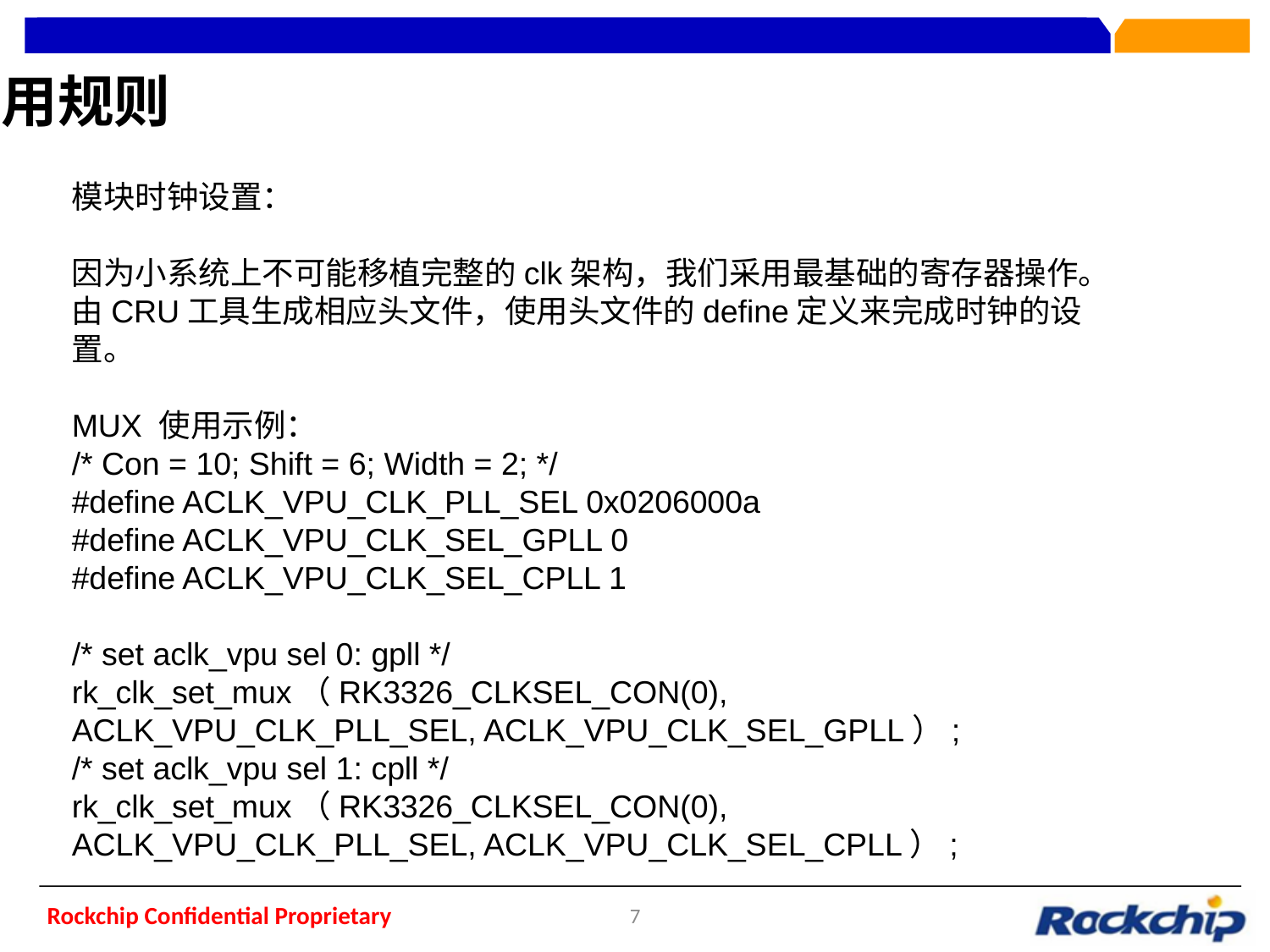

使用规则

模块时钟设置：

因为小系统上不可能移植完整的clk架构，我们采用最基础的寄存器操作。
由CRU工具生成相应头文件，使用头文件的define定义来完成时钟的设置。

MUX 使用示例：
/* Con = 10; Shift = 6; Width = 2; */
#define ACLK_VPU_CLK_PLL_SEL 0x0206000a
#define ACLK_VPU_CLK_SEL_GPLL 0
#define ACLK_VPU_CLK_SEL_CPLL 1

/* set aclk_vpu sel 0: gpll */
rk_clk_set_mux（RK3326_CLKSEL_CON(0), ACLK_VPU_CLK_PLL_SEL, ACLK_VPU_CLK_SEL_GPLL）;
/* set aclk_vpu sel 1: cpll */
rk_clk_set_mux（RK3326_CLKSEL_CON(0), ACLK_VPU_CLK_PLL_SEL, ACLK_VPU_CLK_SEL_CPLL）;